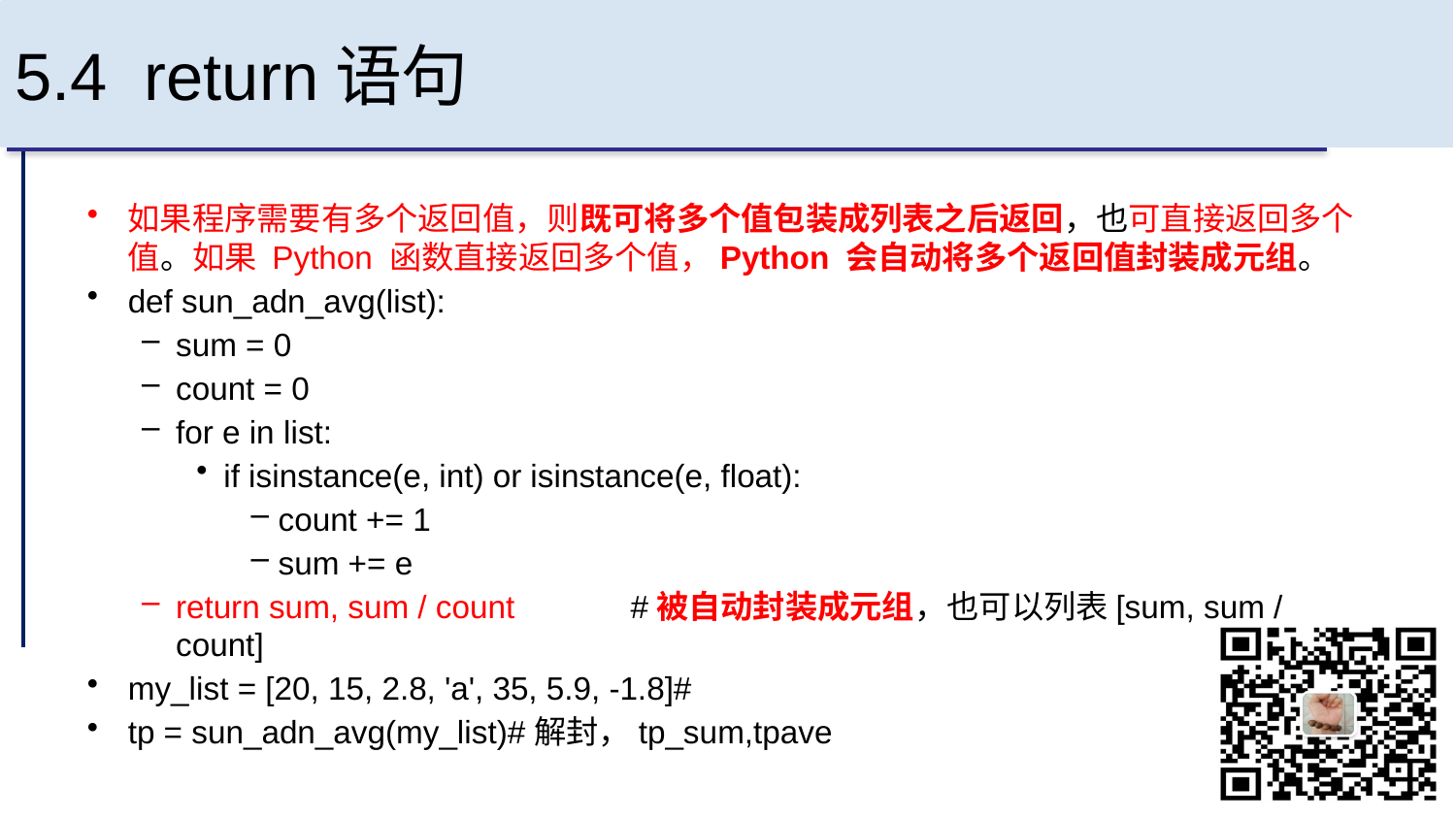

# 5.4  return语句
如果程序需要有多个返回值，则既可将多个值包装成列表之后返回，也可直接返回多个值。如果 Python 函数直接返回多个值，Python 会自动将多个返回值封装成元组。
def sun_adn_avg(list):
sum = 0
count = 0
for e in list:
if isinstance(e, int) or isinstance(e, float):
count += 1
sum += e
return sum, sum / count	  #被自动封装成元组，也可以列表[sum, sum / count]
my_list = [20, 15, 2.8, 'a', 35, 5.9, -1.8]#
tp = sun_adn_avg(my_list)#解封，tp_sum,tpave